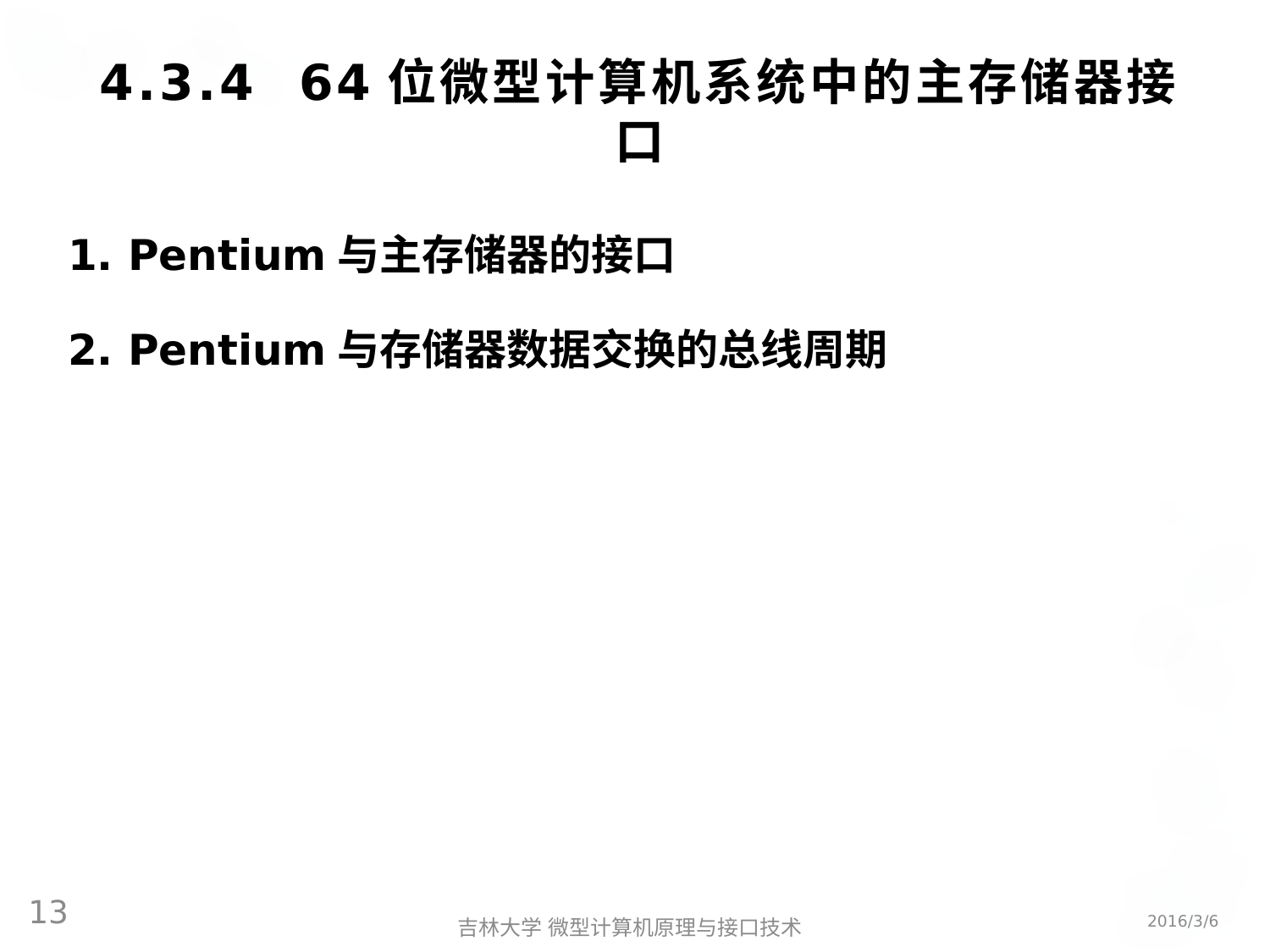

# 4.3.4  64位微型计算机系统中的主存储器接口
1. Pentium与主存储器的接口
2. Pentium与存储器数据交换的总线周期

13
2016/3/6
吉林大学 微型计算机原理与接口技术